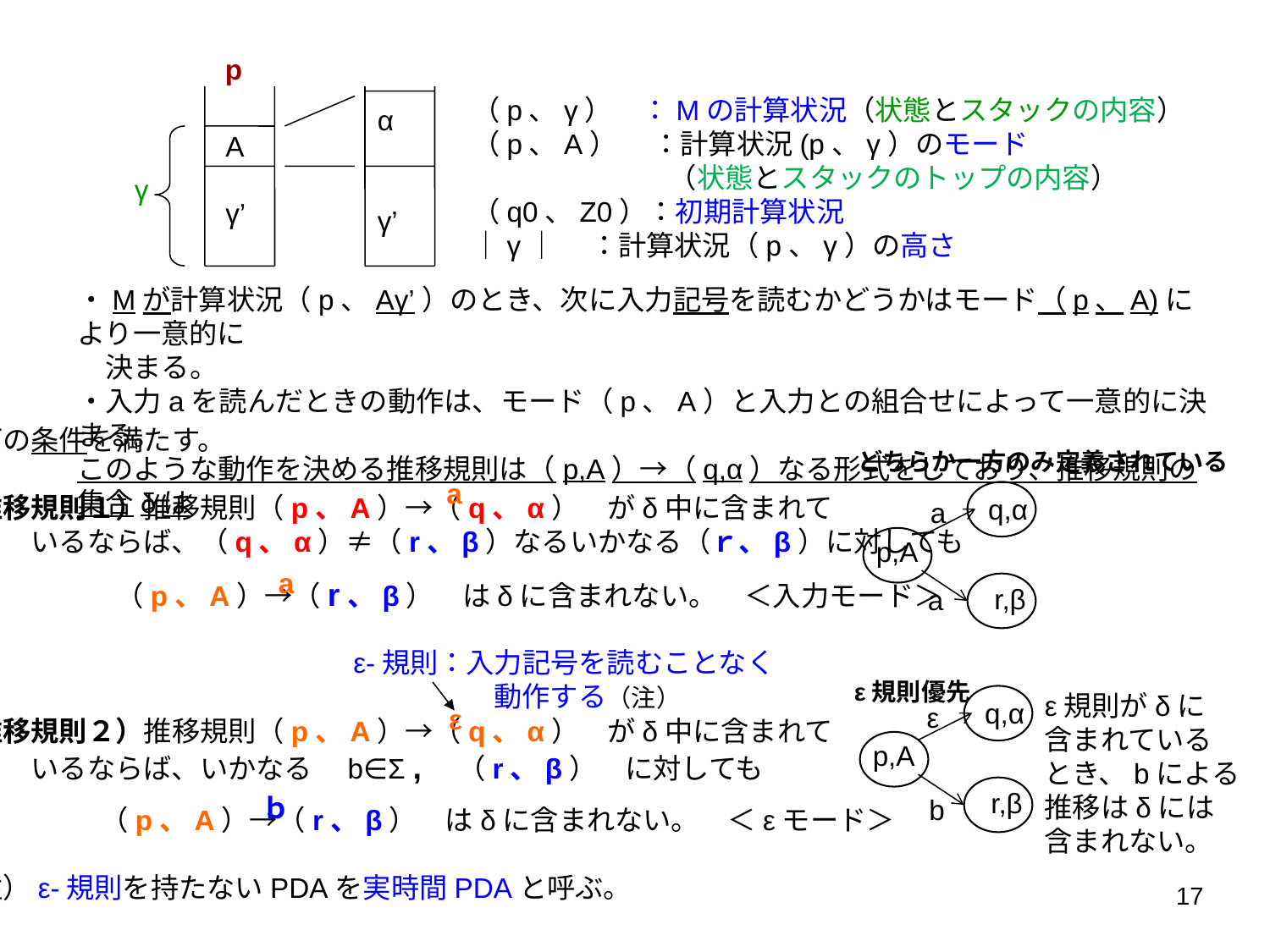

p

（p、γ）　：Mの計算状況（状態とスタックの内容）
（p、A）　 ：計算状況(p、γ）のモード
　　　　　　　（状態とスタックのトップの内容）
（q0、Z0）：初期計算状況
｜γ｜　 ：計算状況（p、γ）の高さ

α

γ’
A

γ’

γ

・Mが計算状況（p、Aγ’）のとき、次に入力記号を読むかどうかはモード（p、A)により一意的に
　決まる。
・入力aを読んだときの動作は、モード（p、A）と入力との組合せによって一意的に決まる。
このような動作を決める推移規則は（p,A）→（q,α）なる形式をしており、推移規則の集合δは
以下の条件を満たす。

（推移規則１）推移規則（p、A）→（q、α）　がδ中に含まれて
　　　いるならば、（q、α）≠（r、β）なるいかなる（ｒ、β）に対しても

　　　　　　（p、A）→（r、β）　はδに含まれない。　＜入力モード＞

（推移規則２）推移規則（p、A）→（q、α）　がδ中に含まれて
　　　いるならば、いかなる　b∈Σ ,　（r、β）　に対しても

 　　　　　（p、A）→（r、β）　はδに含まれない。　＜εモード＞

（注）ε-規則を持たないPDAを実時間PDAと呼ぶ。
どちらか一方のみ定義されている
a

q,α
a
p,A

a

r,β
a
ε-規則：入力記号を読むことなく
　　　　　動作する（注）
ε規則優先
ε規則がδに
含まれている
とき、bによる
推移はδには
含まれない。

q,α
ε
ε
p,A

r,β
ｂ
b
17